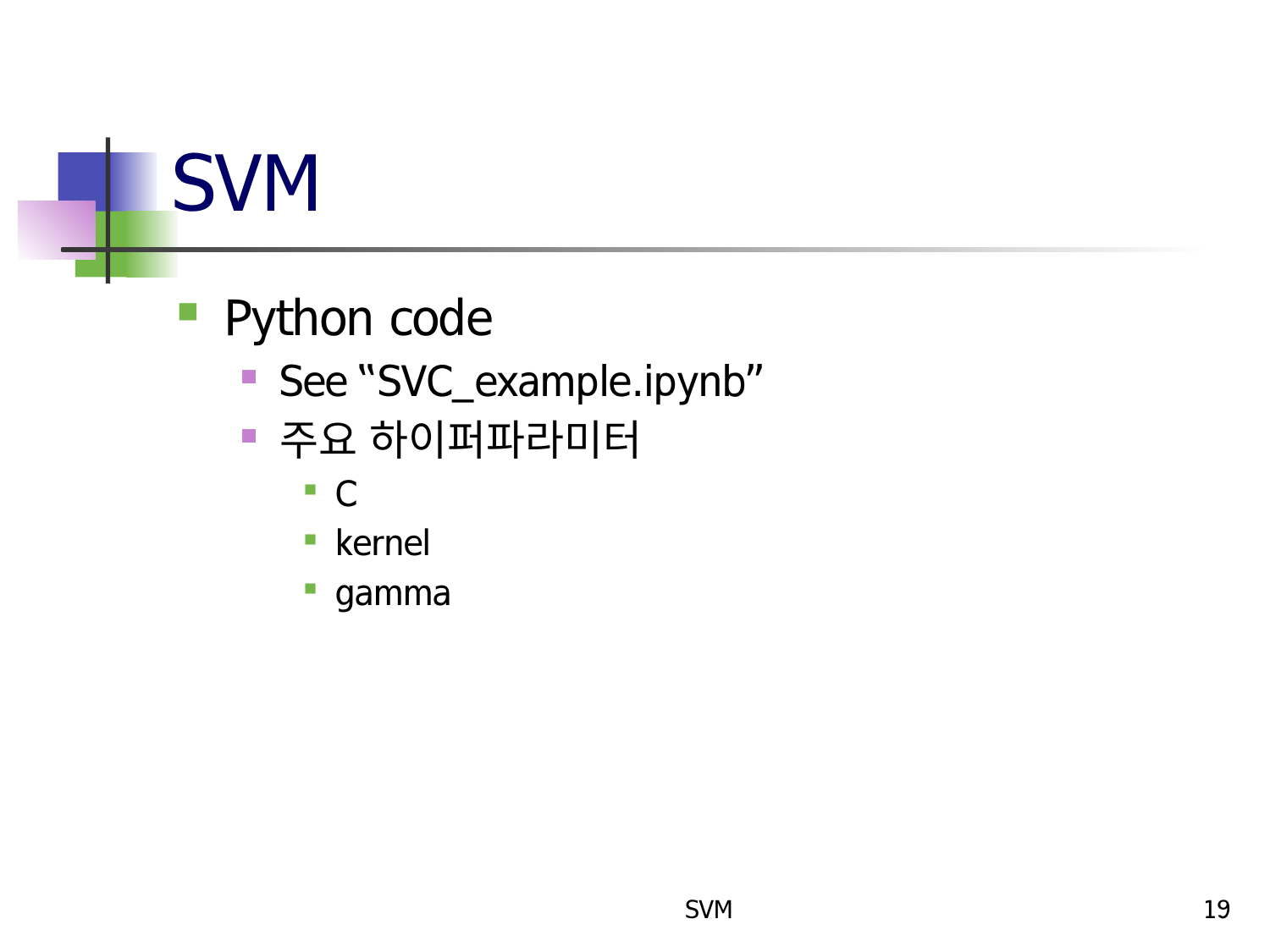

# SVM
Python code
See “SVC_example.ipynb”
주요 하이퍼파라미터
C
kernel
gamma
SVM
19